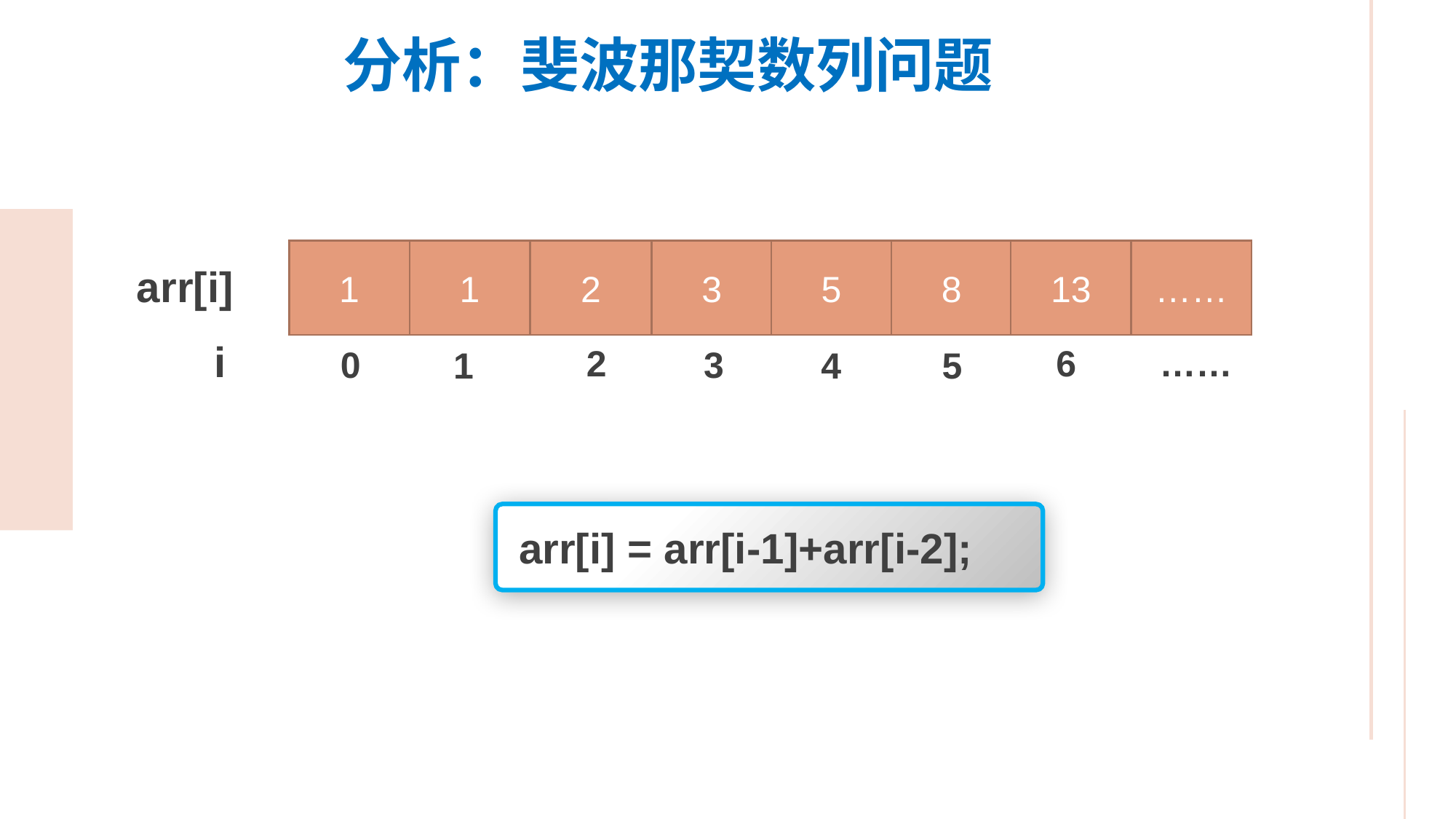

分析：斐波那契数列问题
1
1
2
3
5
8
13
……
arr[i]
i
……
6
2
3
0
4
5
1

arr[i] = arr[i-1]+arr[i-2];